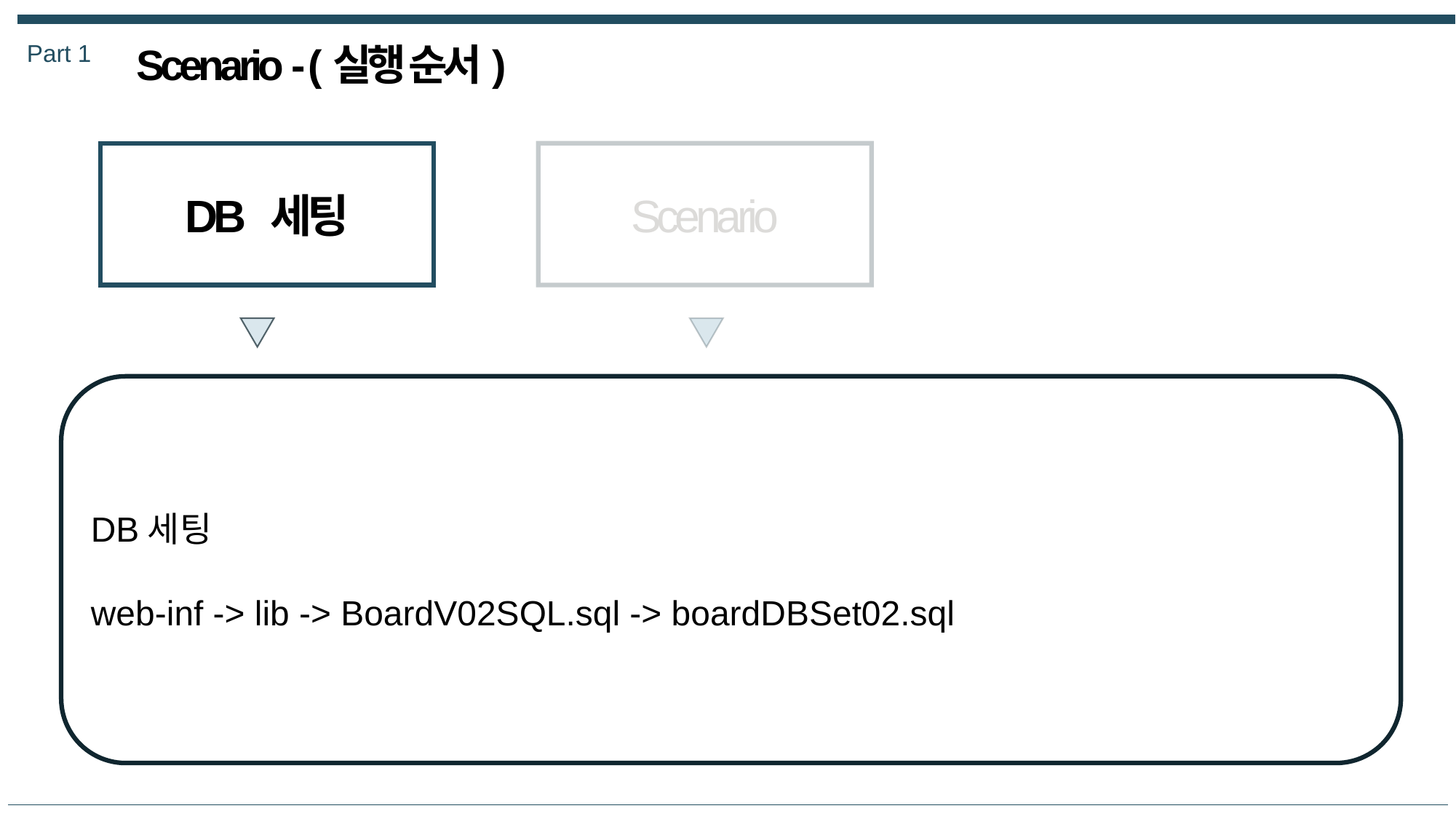

Part 1
Scenario - (실행 순서)
DB 세팅
Scenario

DB세팅

web-inf -> lib -> BoardV02SQL.sql -> boardDBSet02.sql